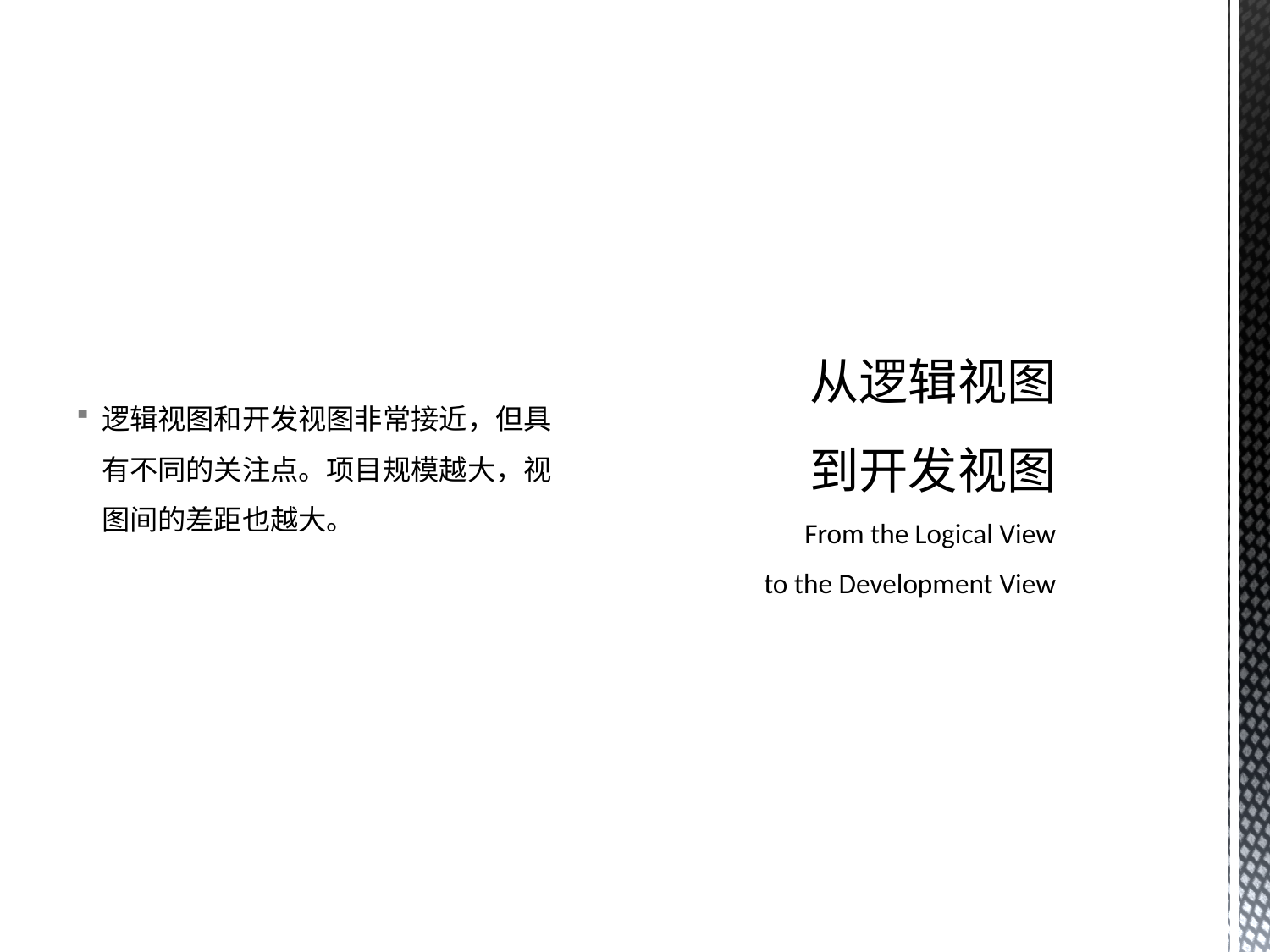

逻辑视图和开发视图非常接近，但具有不同的关注点。项目规模越大，视图间的差距也越大。
# 从逻辑视图 到开发视图 From the Logical View to the Development View